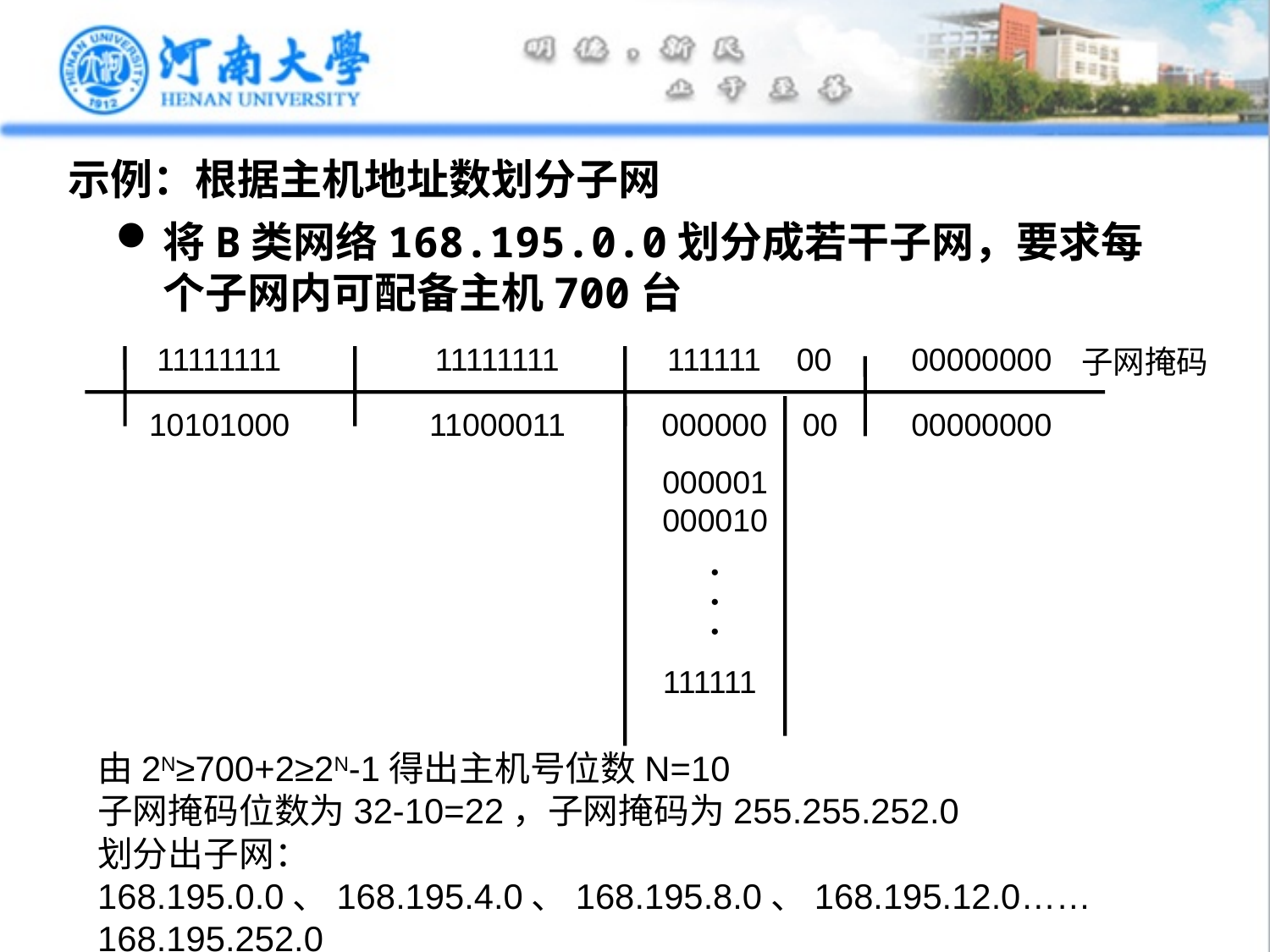

# 示例：根据主机地址数划分子网
将B类网络168.195.0.0划分成若干子网，要求每个子网内可配备主机700台

| 11111111 | 11111111 | 111111 00 | 00000000 |
| --- | --- | --- | --- |
子网掩码

| 10101000 | 11000011 | 000000 00 | 00000000 |
| --- | --- | --- | --- |

000001
000010
●
●
●
111111
由2N≥700+2≥2N-1得出主机号位数N=10
子网掩码位数为32-10=22，子网掩码为255.255.252.0
划分出子网：168.195.0.0、168.195.4.0、168.195.8.0、168.195.12.0……168.195.252.0